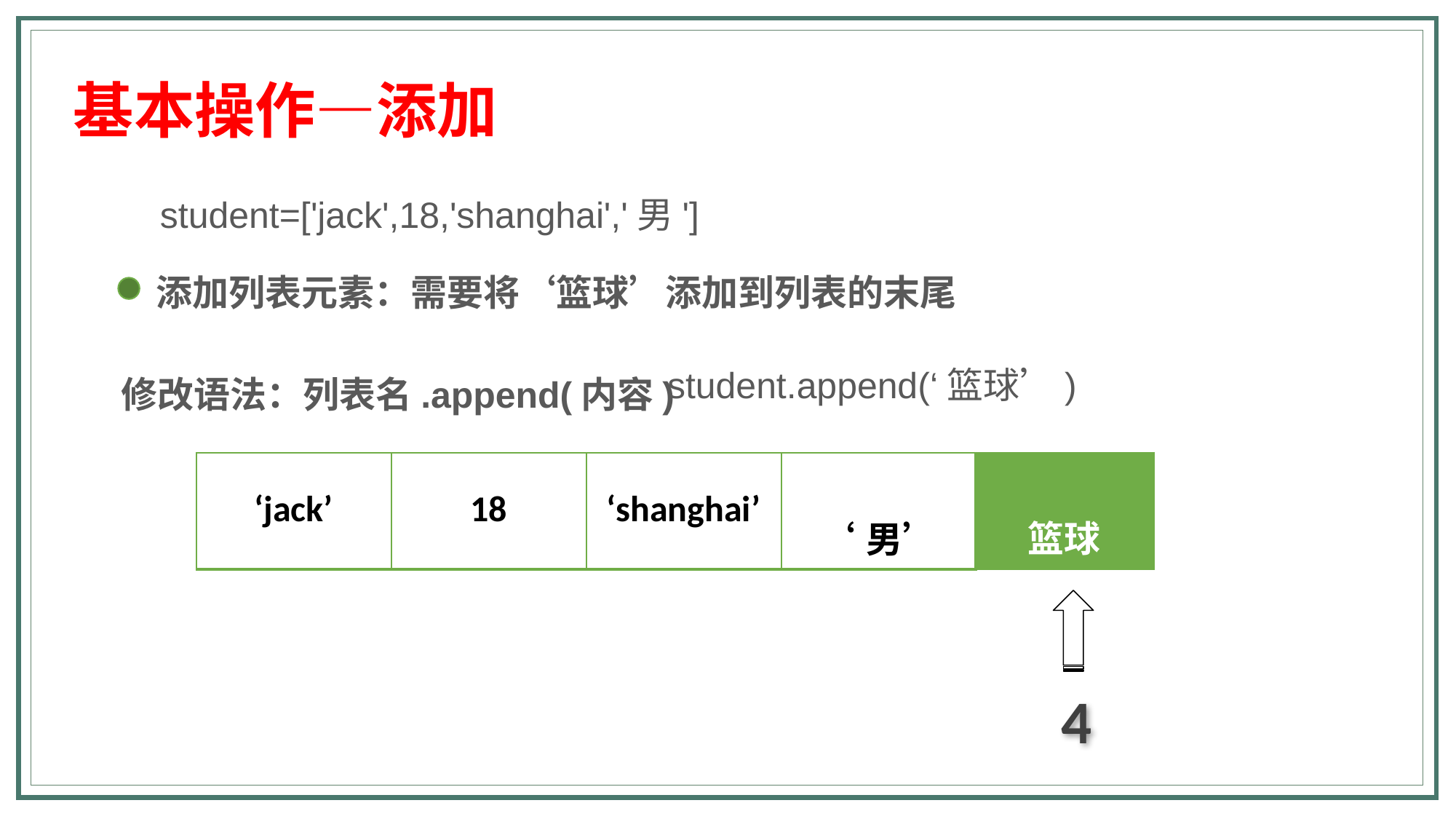

基本操作—添加
student=['jack',18,'shanghai','男']
添加列表元素：需要将‘篮球’添加到列表的末尾

修改语法：列表名.append(内容)
student.append(‘篮球’)
| 篮球 |
| --- |
| ‘jack’ | 18 | ‘shanghai’ | ‘男’ |
| --- | --- | --- | --- |

4